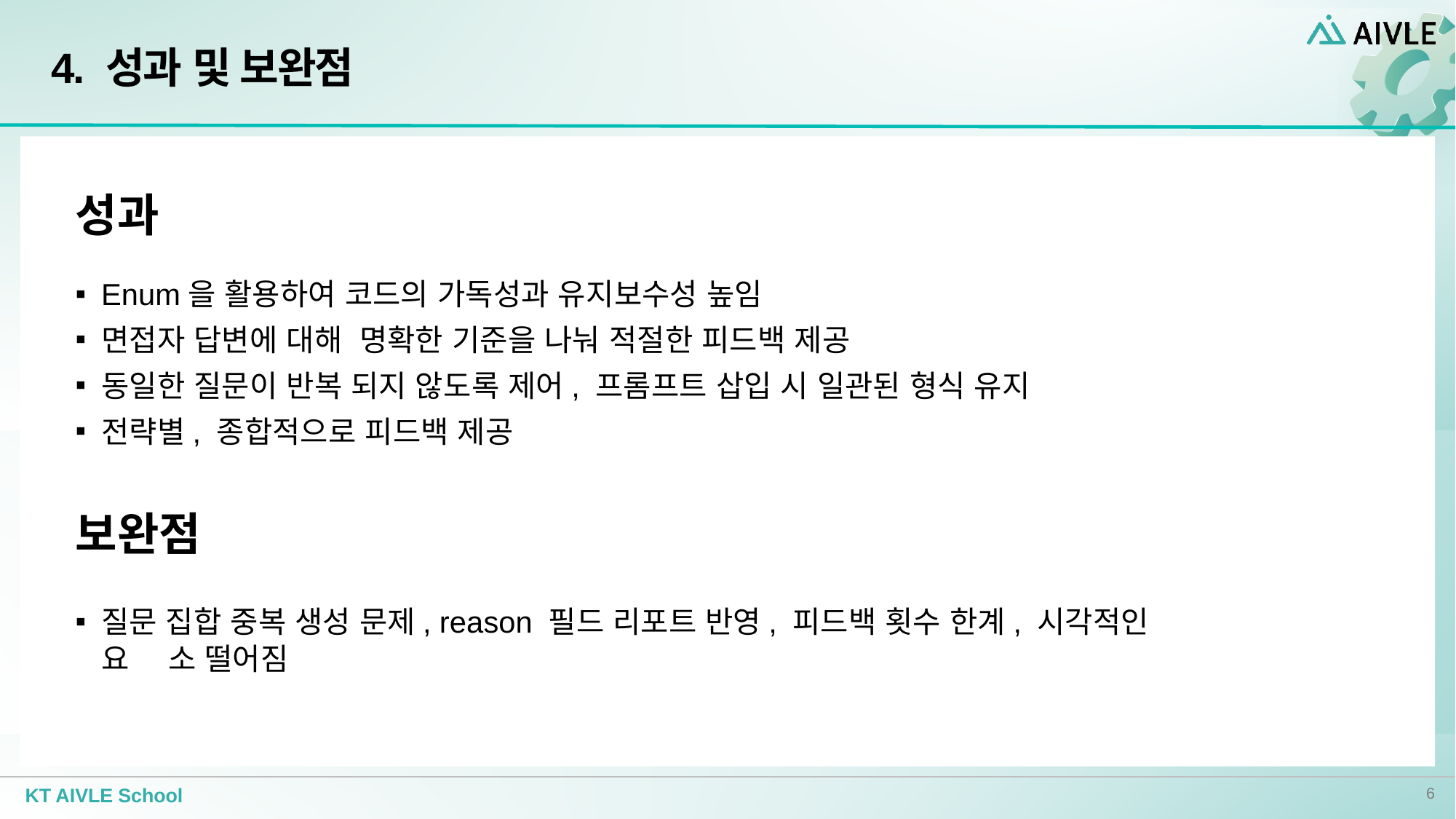

# 4. 성과 및 보완점
성과
Enum을 활용하여 코드의 가독성과 유지보수성 높임
면접자 답변에 대해  명확한 기준을 나눠 적절한 피드백 제공
동일한 질문이 반복 되지 않도록 제어, 프롬프트 삽입 시 일관된 형식 유지
전략별, 종합적으로 피드백 제공
보완점
질문 집합 중복 생성 문제, reason 필드 리포트 반영, 피드백 횟수 한계, 시각적인 요  소 떨어짐